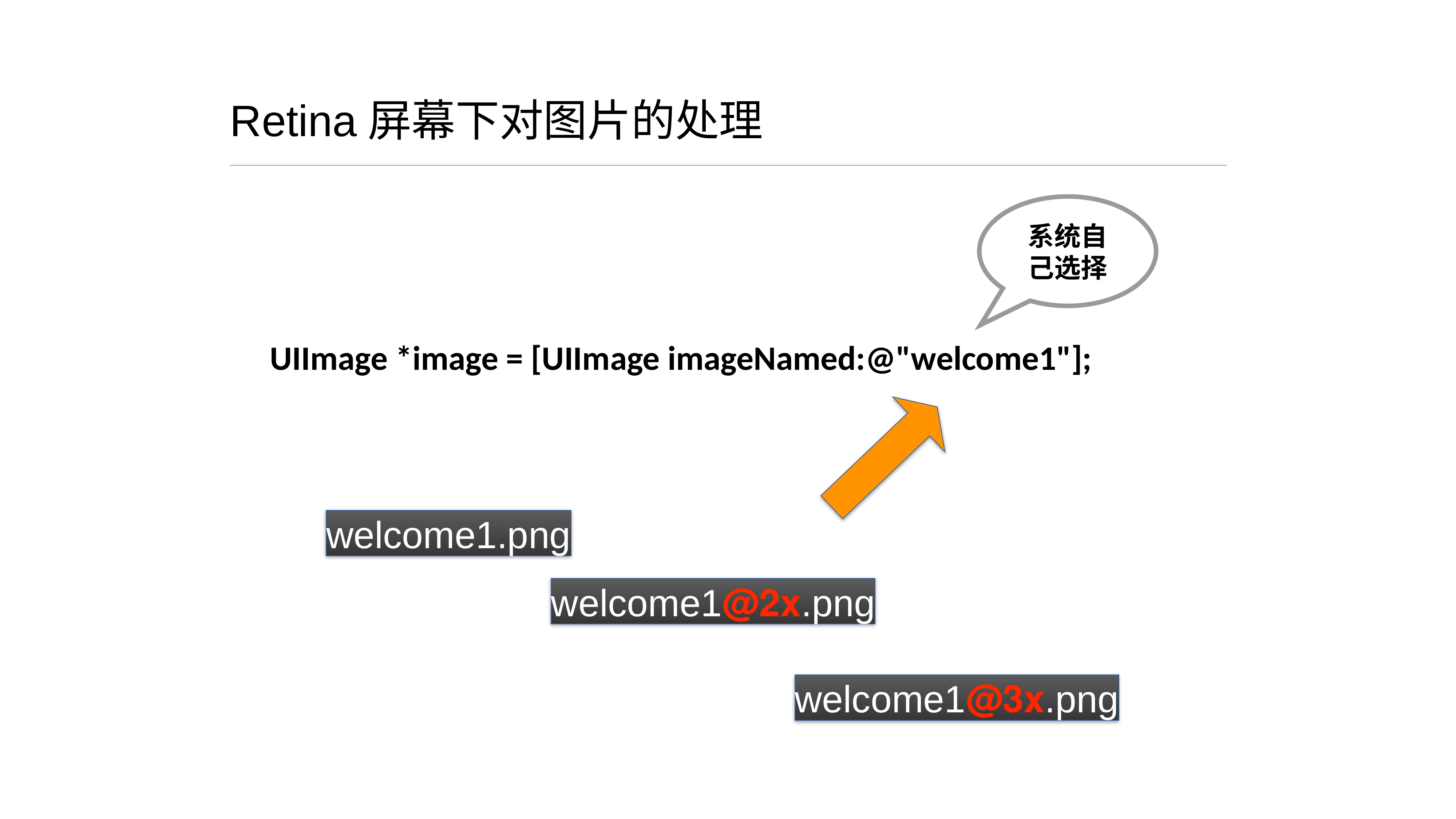

# Retina屏幕下对图片的处理
系统自
己选择
UIImage *image = [UIImage imageNamed:@"welcome1"];

welcome1.png
welcome1@2x.png
welcome1@3x.png